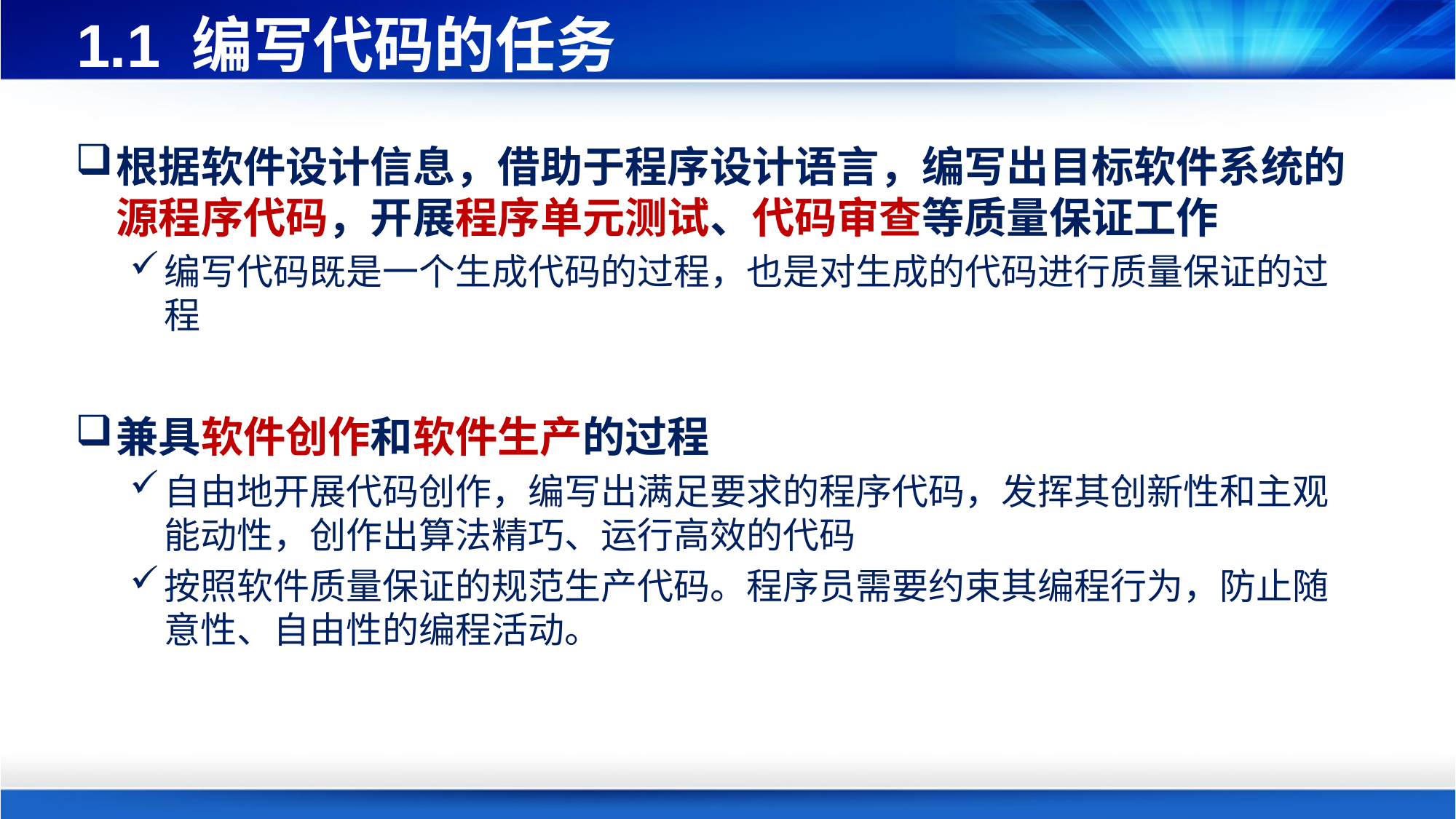

# 1.1 编写代码的任务
根据软件设计信息，借助于程序设计语言，编写出目标软件系统的源程序代码，开展程序单元测试、代码审查等质量保证工作
编写代码既是一个生成代码的过程，也是对生成的代码进行质量保证的过程

兼具软件创作和软件生产的过程
自由地开展代码创作，编写出满足要求的程序代码，发挥其创新性和主观能动性，创作出算法精巧、运行高效的代码
按照软件质量保证的规范生产代码。程序员需要约束其编程行为，防止随意性、自由性的编程活动。